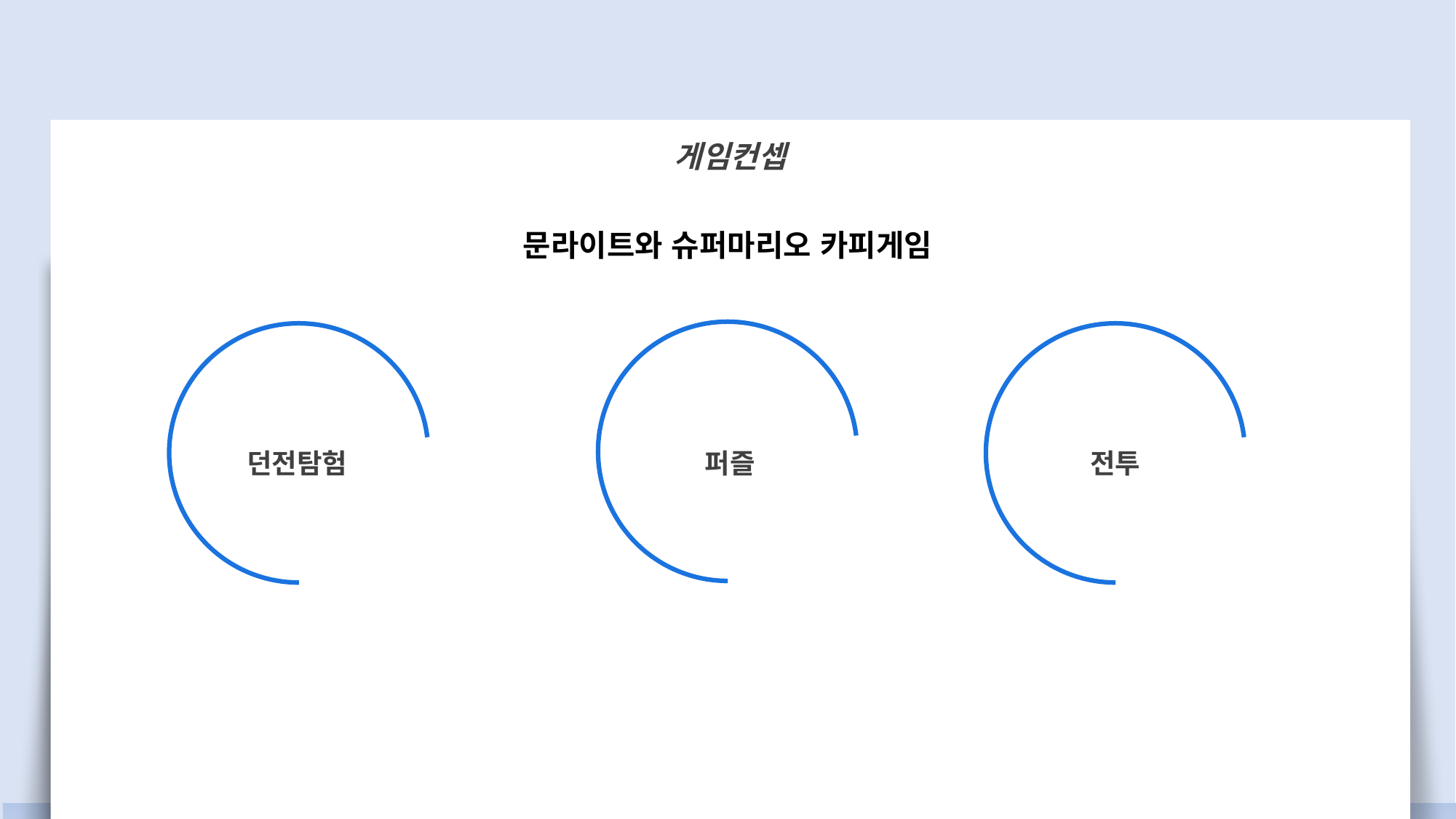

게임컨셉

문라이트와 슈퍼마리오 카피게임

던전탐험
퍼즐
전투